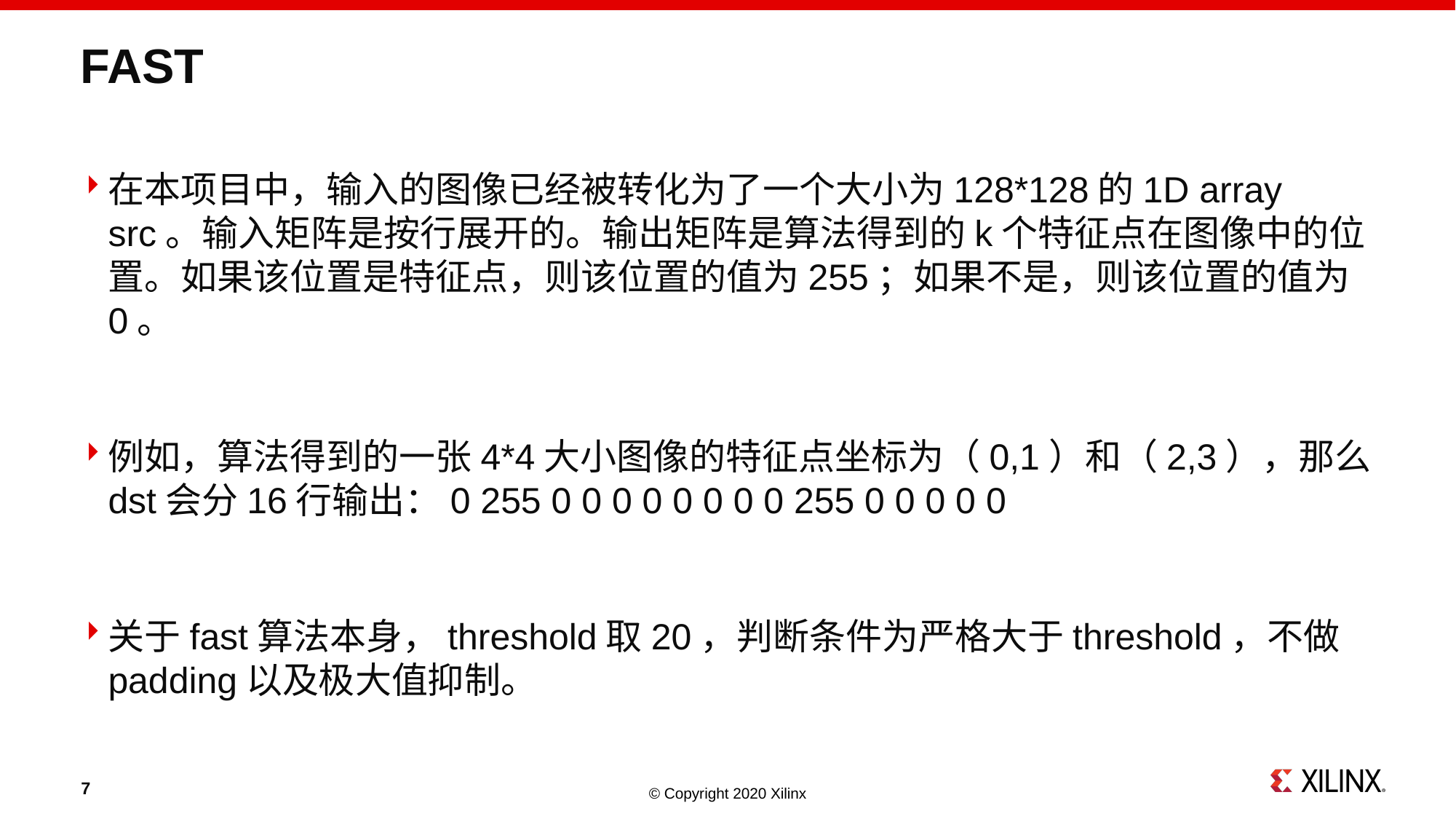

# FAST
在本项目中，输入的图像已经被转化为了一个大小为128*128的1D array src。输入矩阵是按行展开的。输出矩阵是算法得到的k个特征点在图像中的位置。如果该位置是特征点，则该位置的值为255；如果不是，则该位置的值为0。

例如，算法得到的一张4*4大小图像的特征点坐标为（0,1）和（2,3），那么dst会分16行输出：0 255 0 0 0 0 0 0 0 0 255 0 0 0 0 0

关于fast算法本身，threshold取20，判断条件为严格大于threshold，不做padding以及极大值抑制。
7